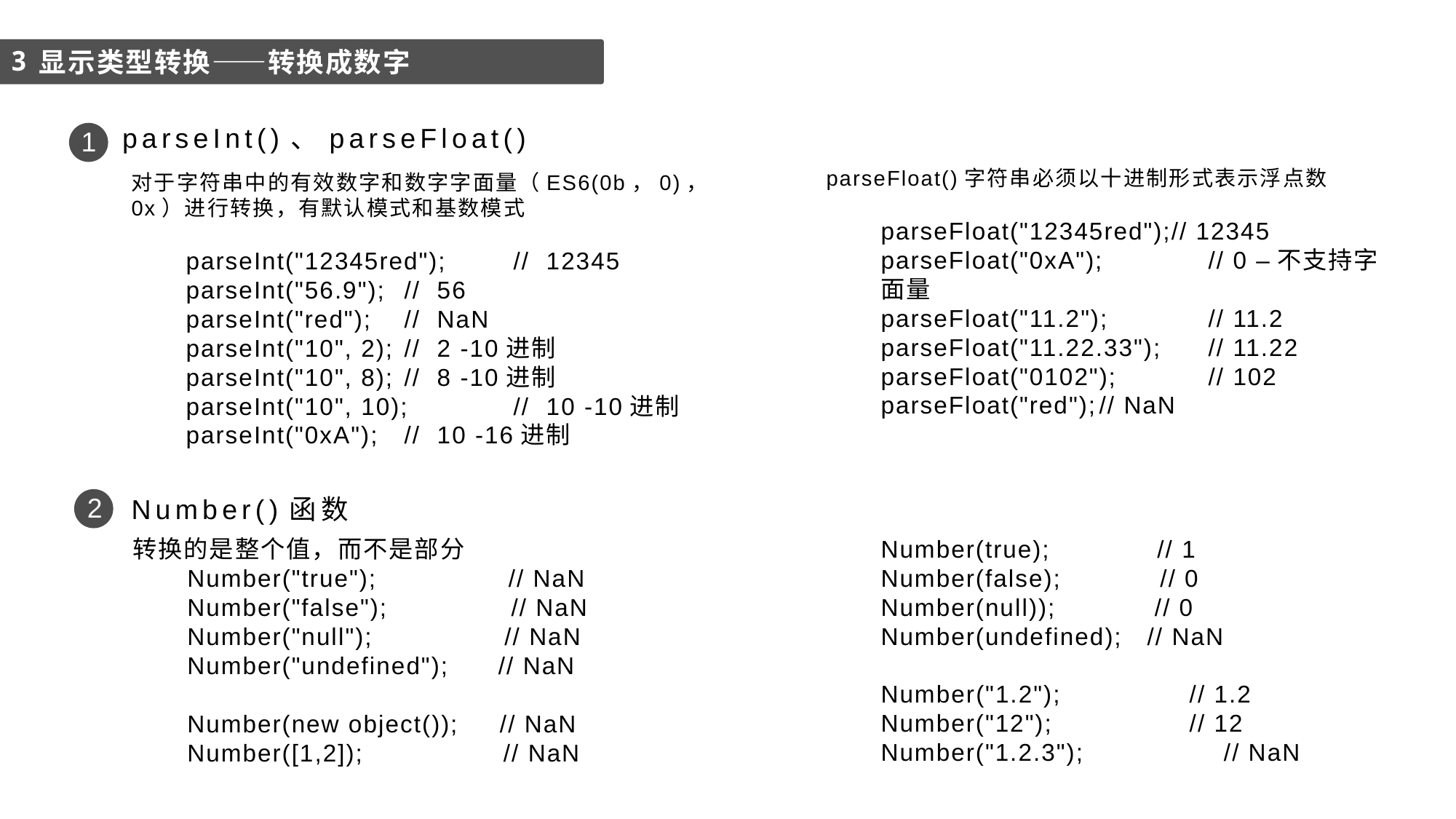

3

显示类型转换——转换成数字
1
parseInt()、parseFloat()
1

parseFloat()字符串必须以十进制形式表示浮点数

parseFloat("12345red");// 12345
parseFloat("0xA");	// 0 –不支持字面量
parseFloat("11.2");	// 11.2
parseFloat("11.22.33");	// 11.22
parseFloat("0102");	// 102
parseFloat("red");	// NaN
对于字符串中的有效数字和数字字面量（ES6(0b，0)，0x）进行转换，有默认模式和基数模式

parseInt("12345red");	//  12345
parseInt("56.9");	//  56
parseInt("red");	//  NaN
parseInt("10", 2);	//  2 -10进制
parseInt("10", 8);	//  8 -10进制
parseInt("10", 10);	//  10 -10进制
parseInt("0xA");	//  10 -16进制
2

Number()函数
Number(true);             // 1
Number(false);            // 0
Number(null));            // 0
Number(undefined);   // NaN

Number("1.2");	           // 1.2
Number("12");	           // 12
Number("1.2.3");                 // NaN

转换的是整个值，而不是部分
Number("true");                // NaN
Number("false");               // NaN
Number("null");                // NaN
Number("undefined");      // NaN

Number(new object());     // NaN
Number([1,2]);                 // NaN